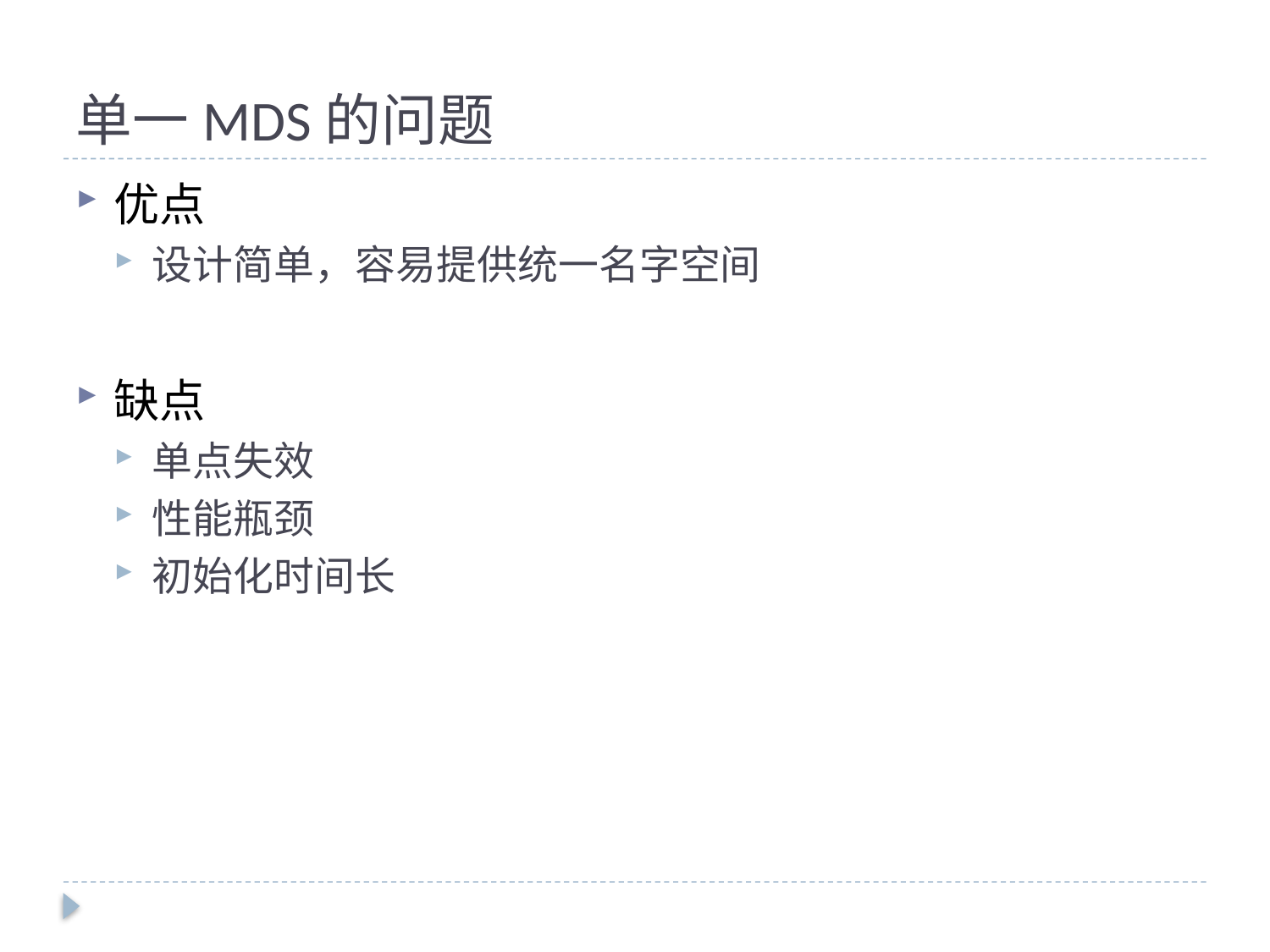

# 单一MDS的问题
优点
设计简单，容易提供统一名字空间

缺点
单点失效
性能瓶颈
初始化时间长